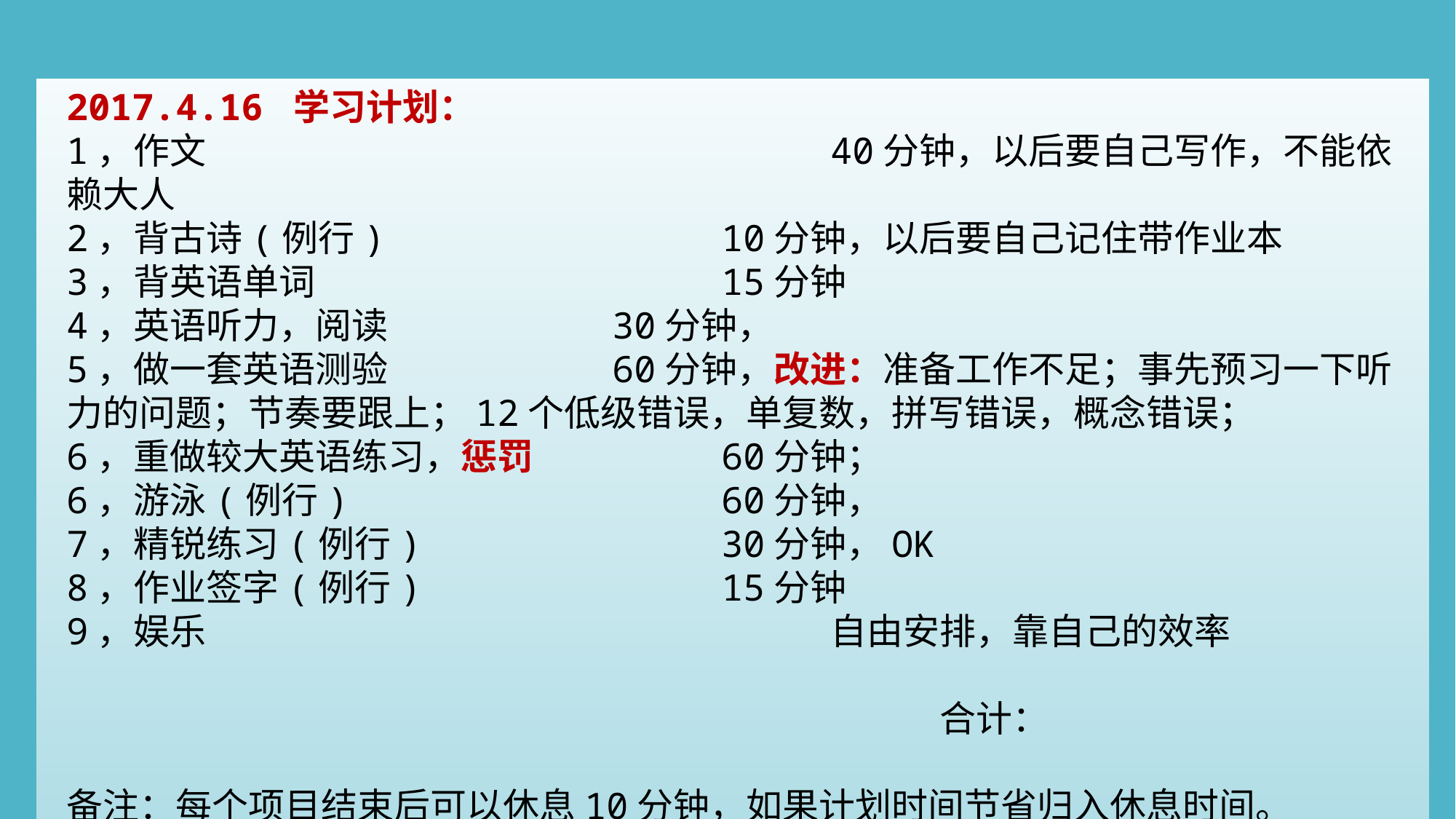

2017.4.16 学习计划：
1，作文						40分钟，以后要自己写作，不能依赖大人
2，背古诗(例行) 			10分钟，以后要自己记住带作业本
3，背英语单词				15分钟
4，英语听力，阅读			30分钟，
5，做一套英语测验			60分钟，改进：准备工作不足；事先预习一下听力的问题；节奏要跟上；12个低级错误，单复数，拼写错误，概念错误；
6，重做较大英语练习，惩罚		60分钟；
6，游泳(例行) 				60分钟，
7，精锐练习(例行)			30分钟，OK
8，作业签字(例行)			15分钟
9，娱乐						自由安排，靠自己的效率

								合计：

备注：每个项目结束后可以休息10分钟，如果计划时间节省归入休息时间。